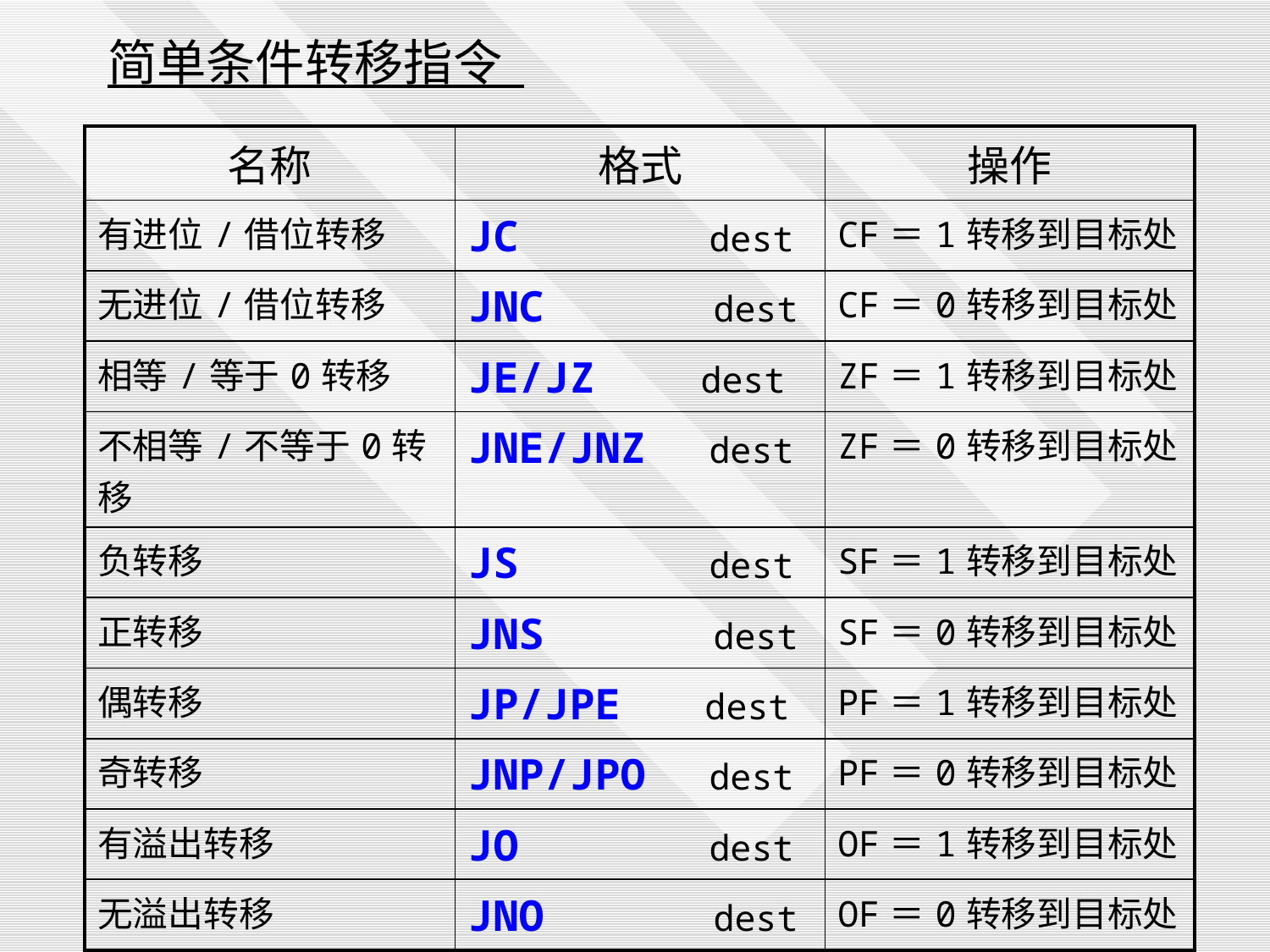

简单条件转移指令
| 名称 | 格式 | 操作 |
| --- | --- | --- |
| 有进位/借位转移 | JC dest | CF＝1转移到目标处 |
| 无进位/借位转移 | JNC dest | CF＝0转移到目标处 |
| 相等/等于0转移 | JE/JZ dest | ZF＝1转移到目标处 |
| 不相等/不等于0转移 | JNE/JNZ dest | ZF＝0转移到目标处 |
| 负转移 | JS dest | SF＝1转移到目标处 |
| 正转移 | JNS dest | SF＝0转移到目标处 |
| 偶转移 | JP/JPE dest | PF＝1转移到目标处 |
| 奇转移 | JNP/JPO dest | PF＝0转移到目标处 |
| 有溢出转移 | JO dest | OF＝1转移到目标处 |
| 无溢出转移 | JNO dest | OF＝0转移到目标处 |